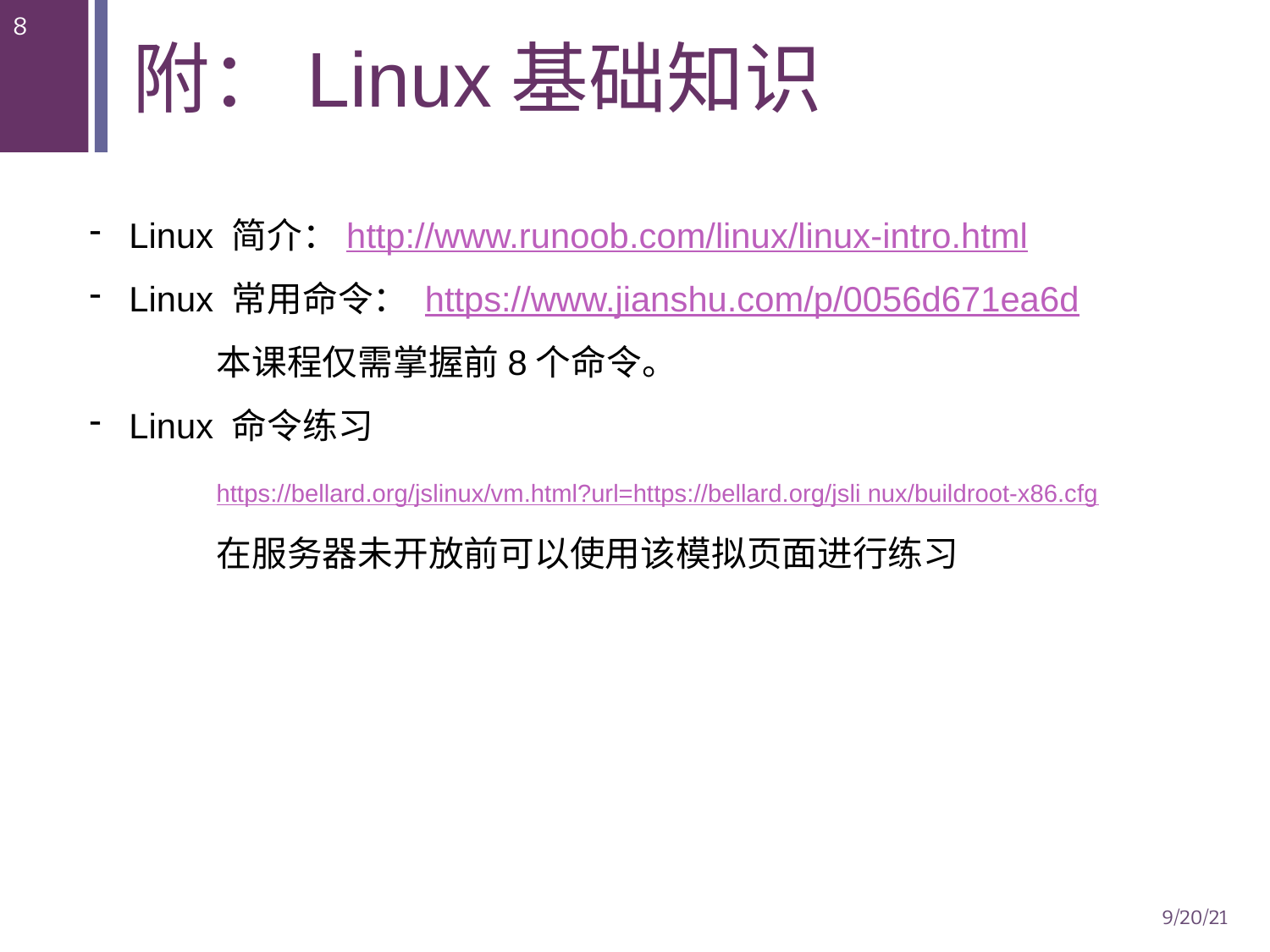

8
# 附：Linux基础知识
Linux 简介：http://www.runoob.com/linux/linux-intro.html
Linux 常用命令： https://www.jianshu.com/p/0056d671ea6d
	本课程仅需掌握前8个命令。
Linux 命令练习
	https://bellard.org/jslinux/vm.html?url=https://bellard.org/jsli nux/buildroot-x86.cfg
	在服务器未开放前可以使用该模拟页面进行练习
9/20/21